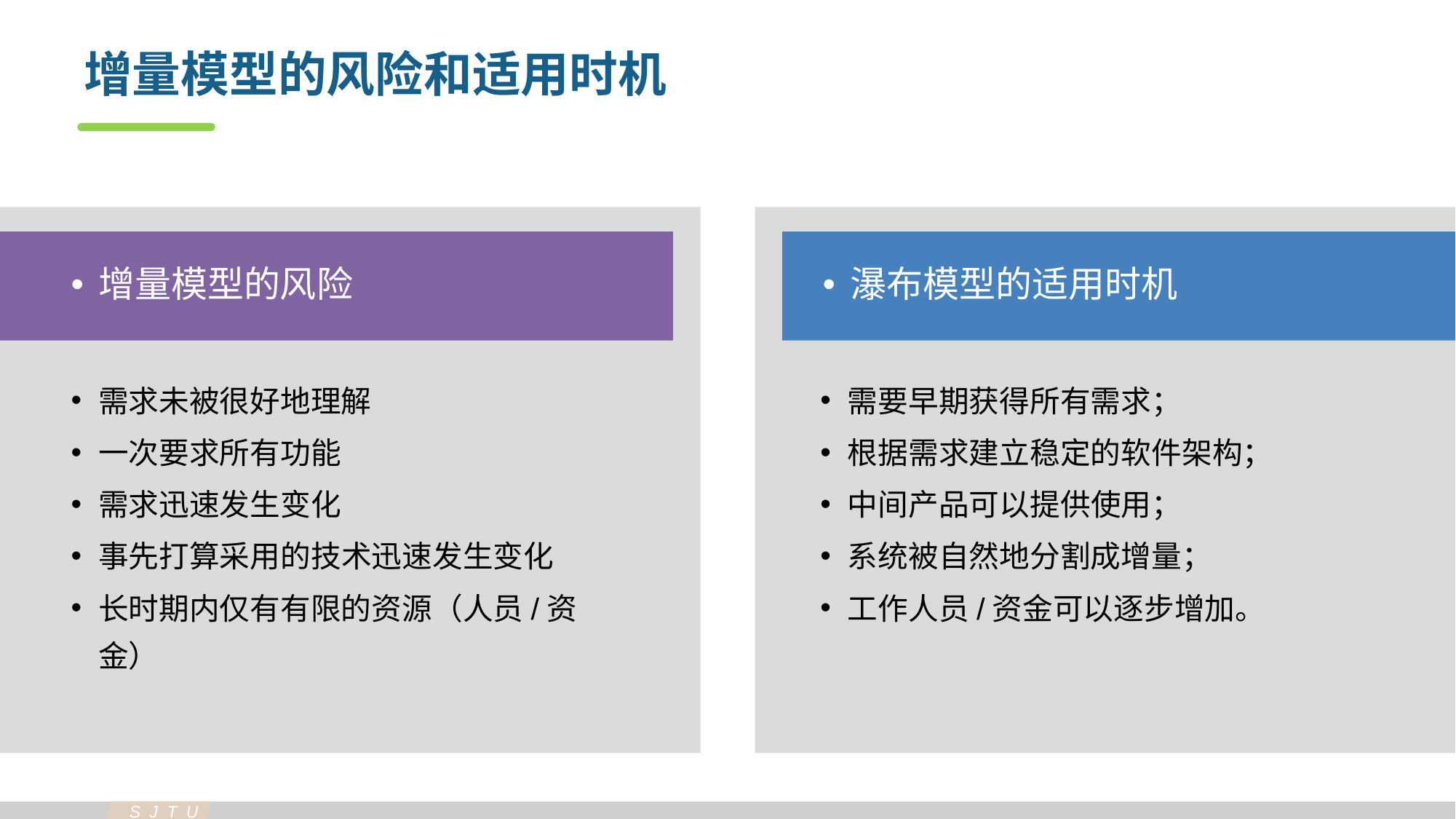

# 增量模型的风险和适用时机
需求未被很好地理解
一次要求所有功能
需求迅速发生变化
事先打算采用的技术迅速发生变化
长时期内仅有有限的资源（人员/资金）
需要早期获得所有需求；
根据需求建立稳定的软件架构；
中间产品可以提供使用；
系统被自然地分割成增量；
工作人员/资金可以逐步增加。
增量模型的风险
瀑布模型的适用时机
13